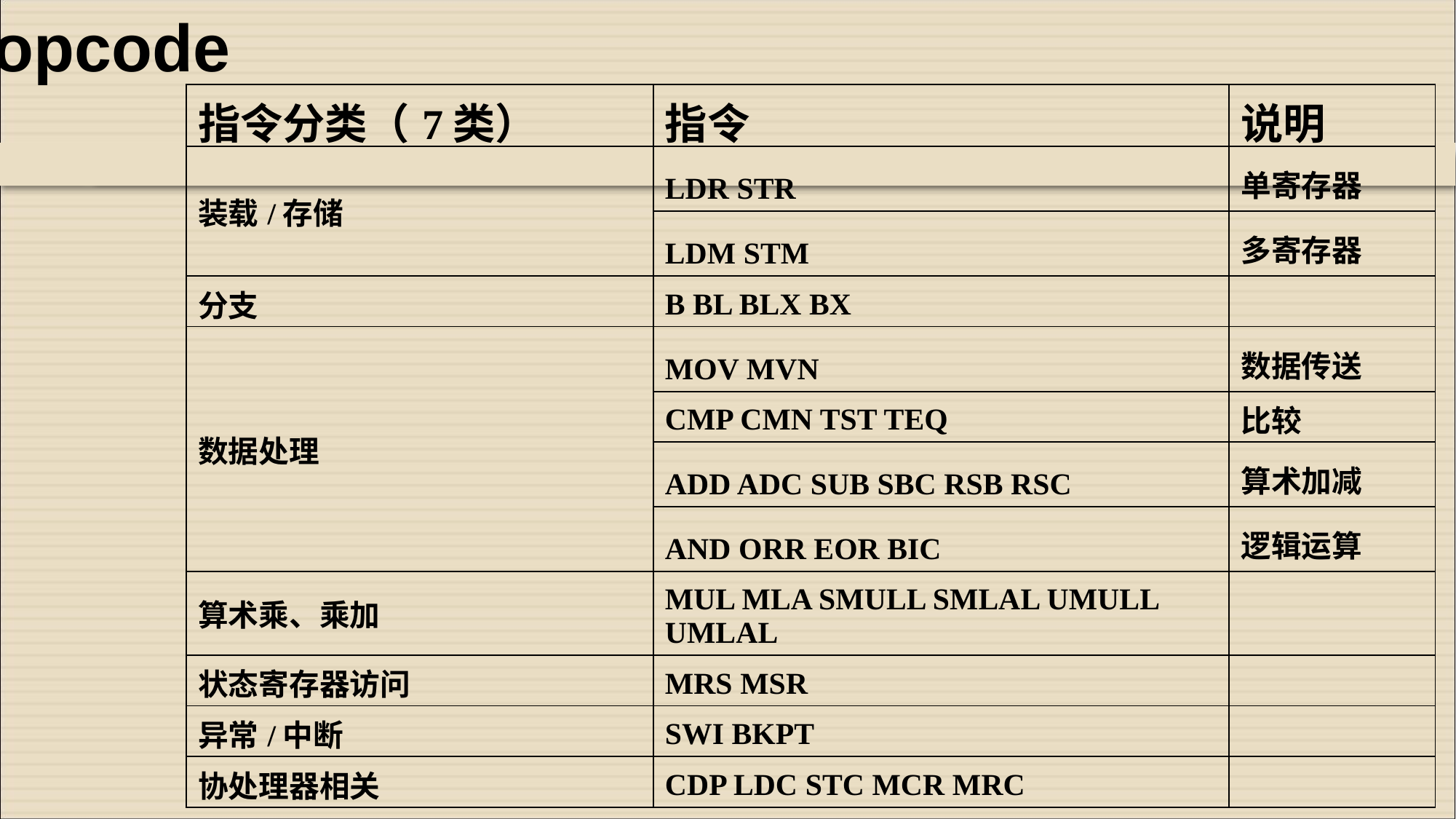

opcode
| 指令分类（7类） | 指令 | 说明 |
| --- | --- | --- |
| 装载/存储 | LDR STR | 单寄存器 |
|  | LDM STM | 多寄存器 |
| 分支 | B BL BLX BX |  |
| 数据处理 | MOV MVN | 数据传送 |
|  | CMP CMN TST TEQ | 比较 |
|  | ADD ADC SUB SBC RSB RSC | 算术加减 |
|  | AND ORR EOR BIC | 逻辑运算 |
| 算术乘、乘加 | MUL MLA SMULL SMLAL UMULL UMLAL |  |
| 状态寄存器访问 | MRS MSR |  |
| 异常/中断 | SWI BKPT |  |
| 协处理器相关 | CDP LDC STC MCR MRC |  |